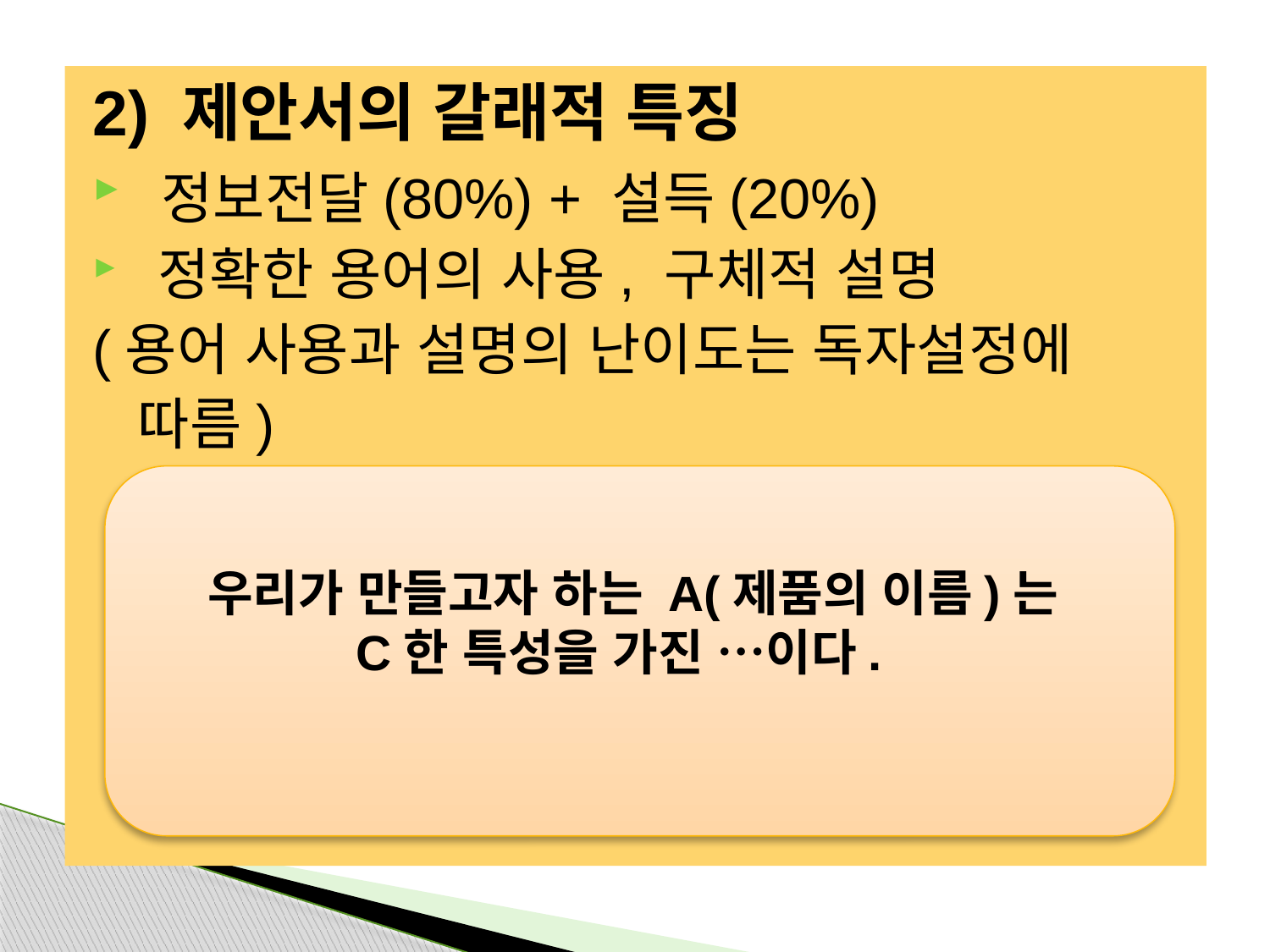

#
2) 제안서의 갈래적 특징
 정보전달(80%) + 설득(20%)
 정확한 용어의 사용, 구체적 설명
(용어 사용과 설명의 난이도는 독자설정에
  따름)

우리가 만들고자 하는 A(제품의 이름)는
C한 특성을 가진 …이다.